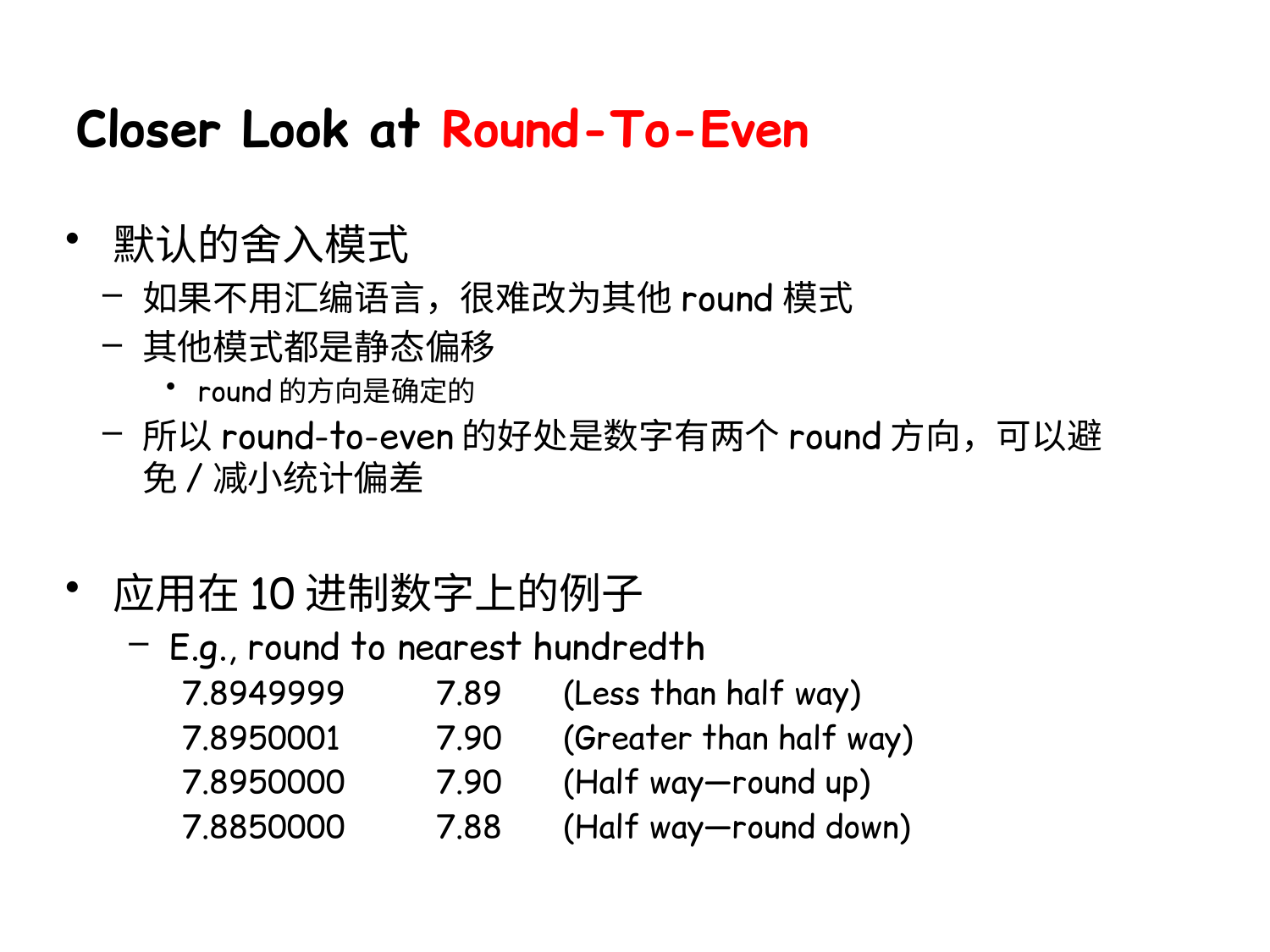

# Closer Look at Round-To-Even
默认的舍入模式
如果不用汇编语言，很难改为其他round模式
其他模式都是静态偏移
round的方向是确定的
所以round-to-even的好处是数字有两个round方向，可以避免/减小统计偏差

应用在10进制数字上的例子
E.g., round to nearest hundredth
	7.8949999	7.89	(Less than half way)
	7.8950001	7.90	(Greater than half way)
	7.8950000	7.90	(Half way—round up)
	7.8850000	7.88	(Half way—round down)